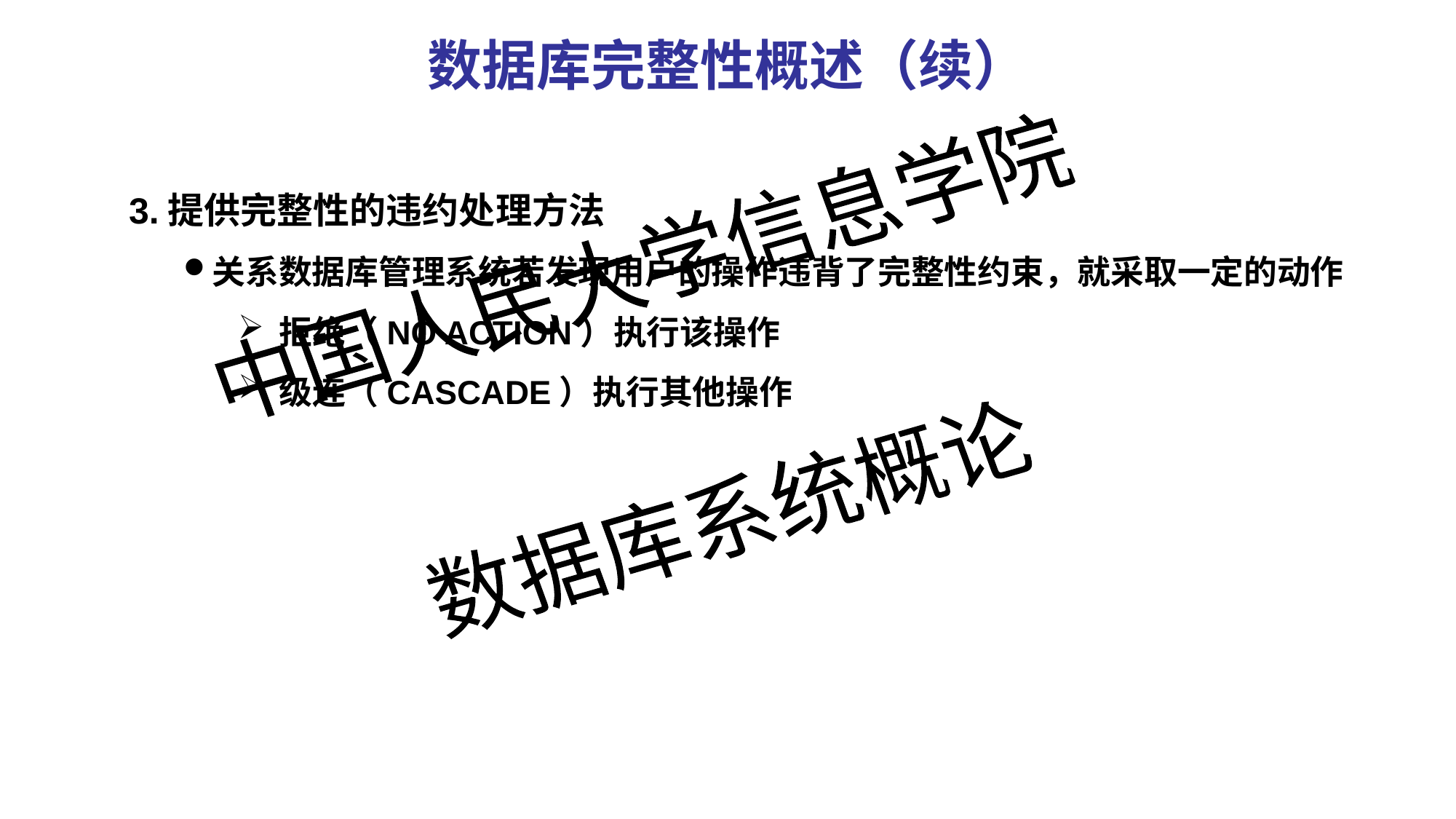

数据库完整性概述（续）
3.提供完整性的违约处理方法
关系数据库管理系统若发现用户的操作违背了完整性约束，就采取一定的动作
拒绝（NO ACTION）执行该操作
级连（CASCADE）执行其他操作